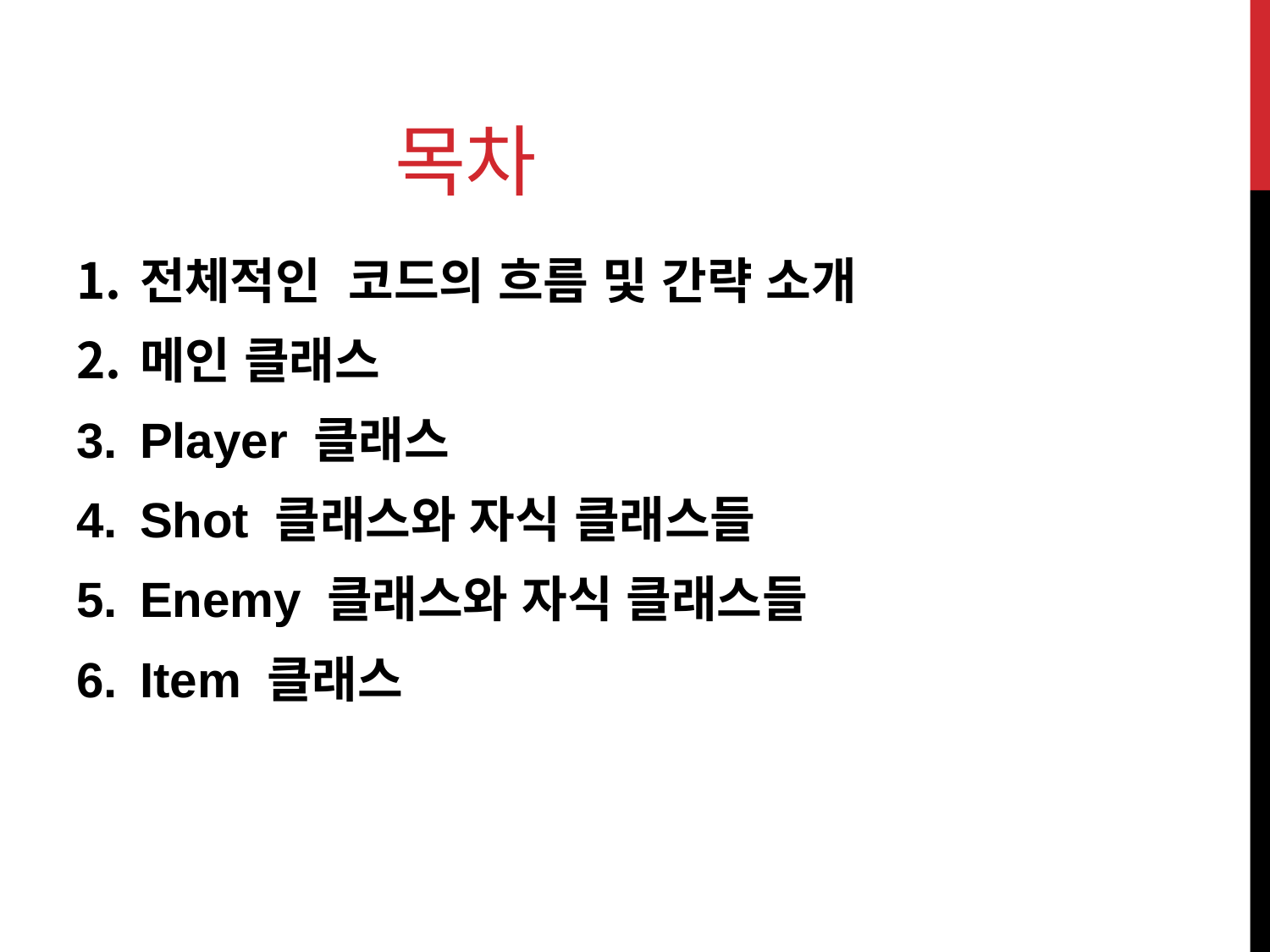

# 목차
전체적인  코드의 흐름 및 간략 소개
메인 클래스
Player 클래스
Shot 클래스와 자식 클래스들
Enemy 클래스와 자식 클래스들
Item 클래스